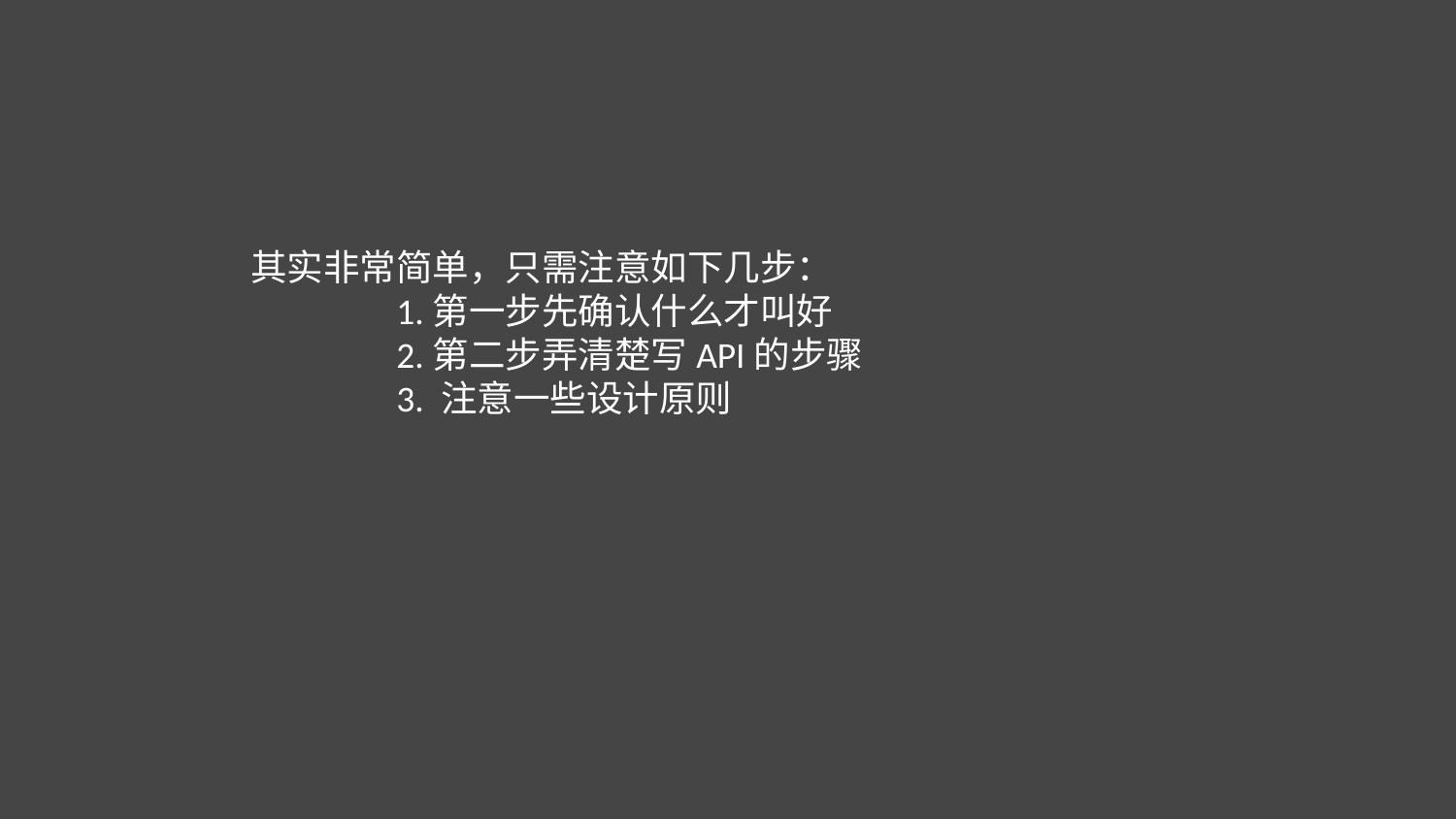

其实非常简单，只需注意如下几步：
	1.第一步先确认什么才叫好
	2.第二步弄清楚写API的步骤
	3. 注意一些设计原则